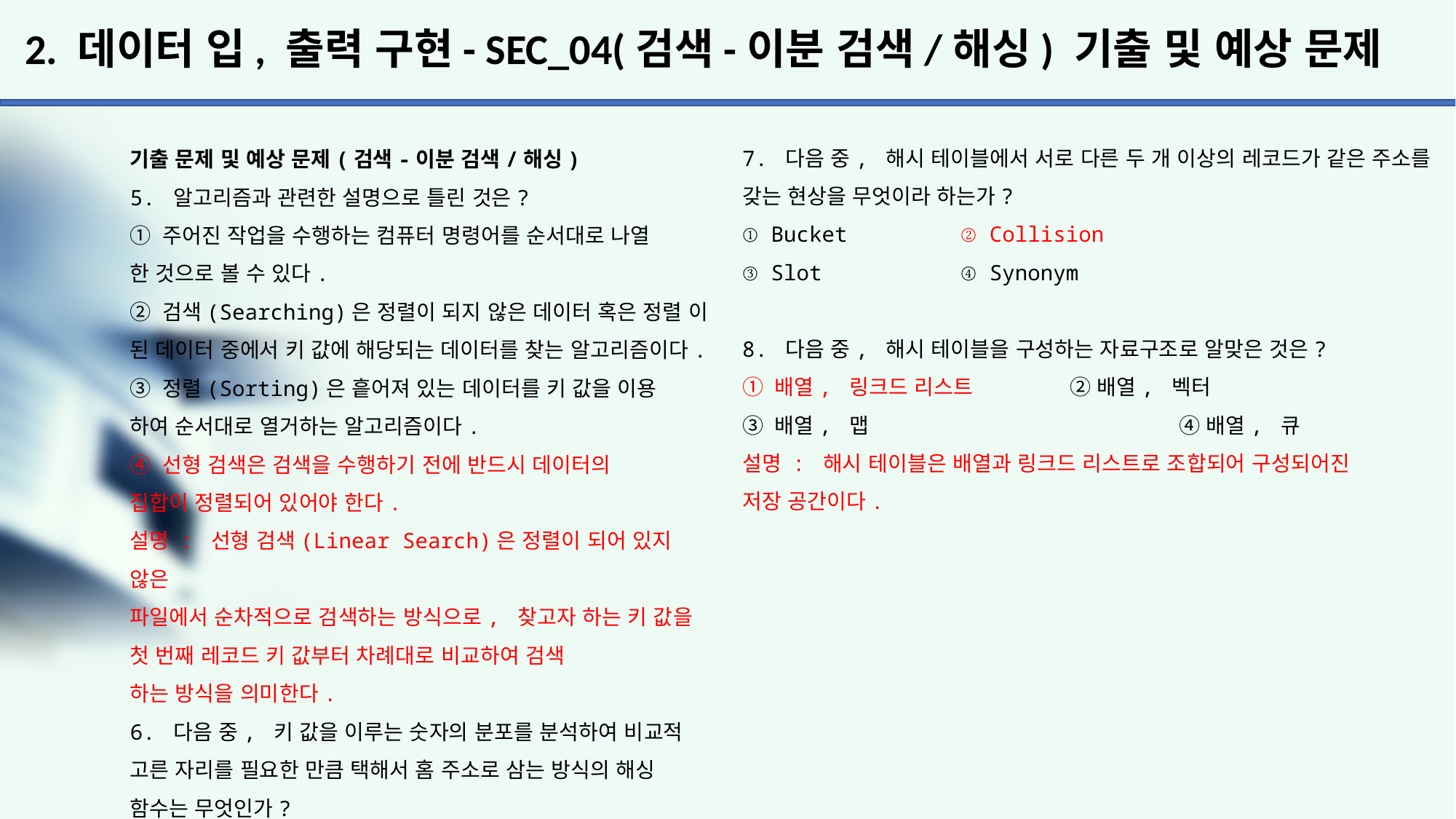

# 2. 데이터 입, 출력 구현- SEC_04(검색-이분 검색/해싱) 기출 및 예상 문제
7. 다음 중, 해시 테이블에서 서로 다른 두 개 이상의 레코드가 같은 주소를 갖는 현상을 무엇이라 하는가?
① Bucket		② Collision
③ Slot		④ Synonym

8. 다음 중, 해시 테이블을 구성하는 자료구조로 알맞은 것은?
① 배열, 링크드 리스트	② 배열, 벡터
③ 배열, 맵			④ 배열, 큐
설명 : 해시 테이블은 배열과 링크드 리스트로 조합되어 구성되어진
저장 공간이다.

기출 문제 및 예상 문제(검색-이분 검색/해싱)
5. 알고리즘과 관련한 설명으로 틀린 것은?
① 주어진 작업을 수행하는 컴퓨터 명령어를 순서대로 나열
한 것으로 볼 수 있다.
② 검색(Searching)은 정렬이 되지 않은 데이터 혹은 정렬 이 된 데이터 중에서 키 값에 해당되는 데이터를 찾는 알고리즘이다.
③ 정렬(Sorting)은 흩어져 있는 데이터를 키 값을 이용
하여 순서대로 열거하는 알고리즘이다.
④ 선형 검색은 검색을 수행하기 전에 반드시 데이터의
집합이 정렬되어 있어야 한다.
설명 : 선형 검색(Linear Search)은 정렬이 되어 있지 않은
파일에서 순차적으로 검색하는 방식으로, 찾고자 하는 키 값을 첫 번째 레코드 키 값부터 차례대로 비교하여 검색
하는 방식을 의미한다.
6. 다음 중, 키 값을 이루는 숫자의 분포를 분석하여 비교적 고른 자리를 필요한 만큼 택해서 홈 주소로 삼는 방식의 해싱 함수는 무엇인가?
① 제곱법(Mid-Square)
② 숫자 분석법(Digit Analysis)
③ 개방 주소법(Open Addressing)
④ 제산법(Division)